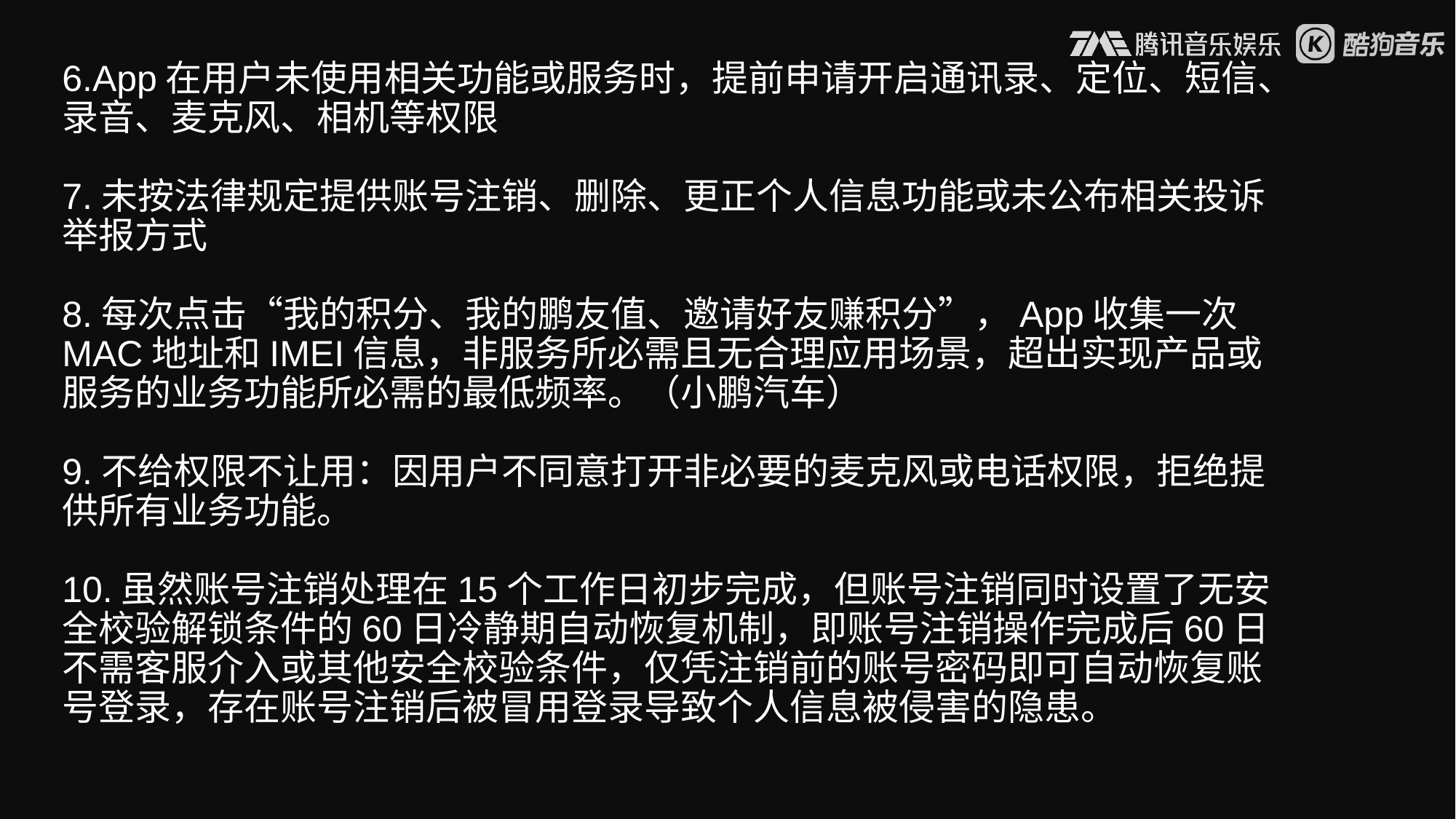

# 6.App在用户未使用相关功能或服务时，提前申请开启通讯录、定位、短信、录音、麦克风、相机等权限 7.未按法律规定提供账号注销、删除、更正个人信息功能或未公布相关投诉举报方式 8.每次点击“我的积分、我的鹏友值、邀请好友赚积分”，App收集一次MAC地址和IMEI信息，非服务所必需且无合理应用场景，超出实现产品或服务的业务功能所必需的最低频率。（小鹏汽车） 9.不给权限不让用：因用户不同意打开非必要的麦克风或电话权限，拒绝提供所有业务功能。 10.虽然账号注销处理在15个工作日初步完成，但账号注销同时设置了无安全校验解锁条件的60日冷静期自动恢复机制，即账号注销操作完成后60日不需客服介入或其他安全校验条件，仅凭注销前的账号密码即可自动恢复账号登录，存在账号注销后被冒用登录导致个人信息被侵害的隐患。